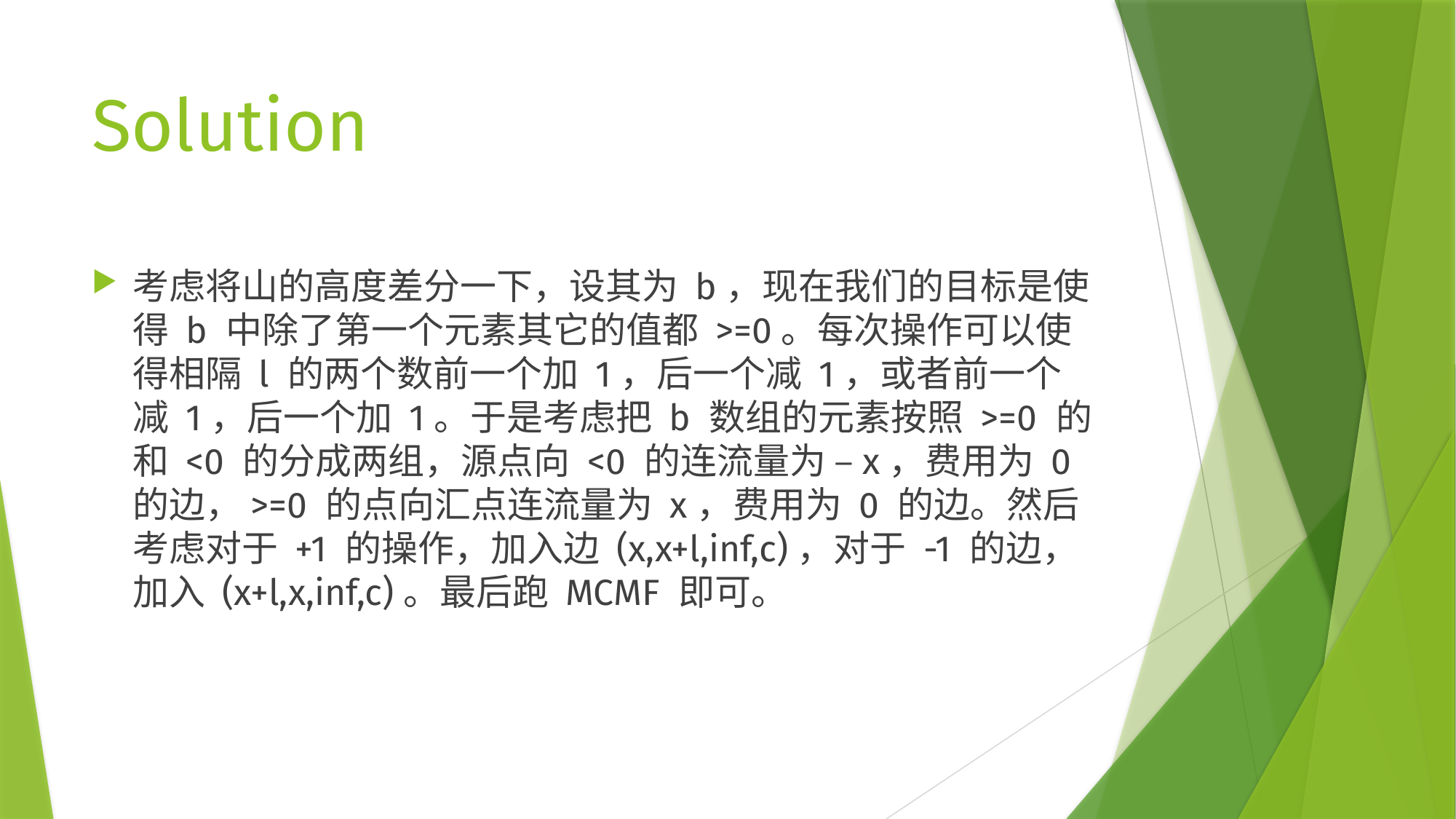

# Solution
考虑将山的高度差分一下，设其为 b，现在我们的目标是使得 b 中除了第一个元素其它的值都 >=0。每次操作可以使得相隔 l 的两个数前一个加 1，后一个减 1，或者前一个减 1，后一个加 1。于是考虑把 b 数组的元素按照 >=0 的和 <0 的分成两组，源点向 <0 的连流量为 –x，费用为 0 的边，>=0 的点向汇点连流量为 x，费用为 0 的边。然后考虑对于 +1 的操作，加入边 (x,x+l,inf,c)，对于 -1 的边，加入 (x+l,x,inf,c)。最后跑 MCMF 即可。